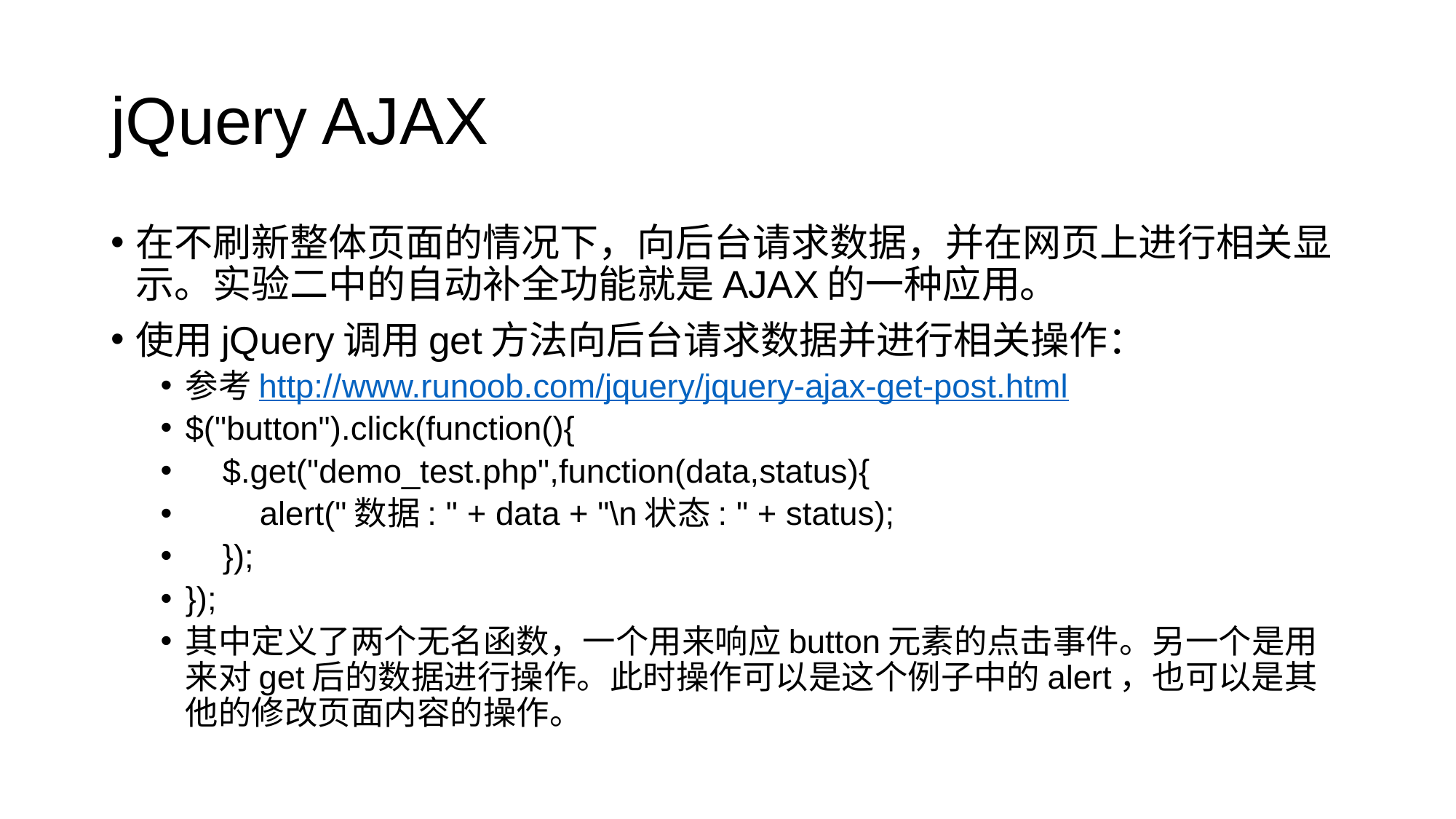

# jQuery AJAX
在不刷新整体页面的情况下，向后台请求数据，并在网页上进行相关显示。实验二中的自动补全功能就是AJAX的一种应用。
使用jQuery调用get方法向后台请求数据并进行相关操作：
参考http://www.runoob.com/jquery/jquery-ajax-get-post.html
$("button").click(function(){
    $.get("demo_test.php",function(data,status){
        alert("数据: " + data + "\n状态: " + status);
    });
});
其中定义了两个无名函数，一个用来响应button元素的点击事件。另一个是用来对get后的数据进行操作。此时操作可以是这个例子中的alert，也可以是其他的修改页面内容的操作。